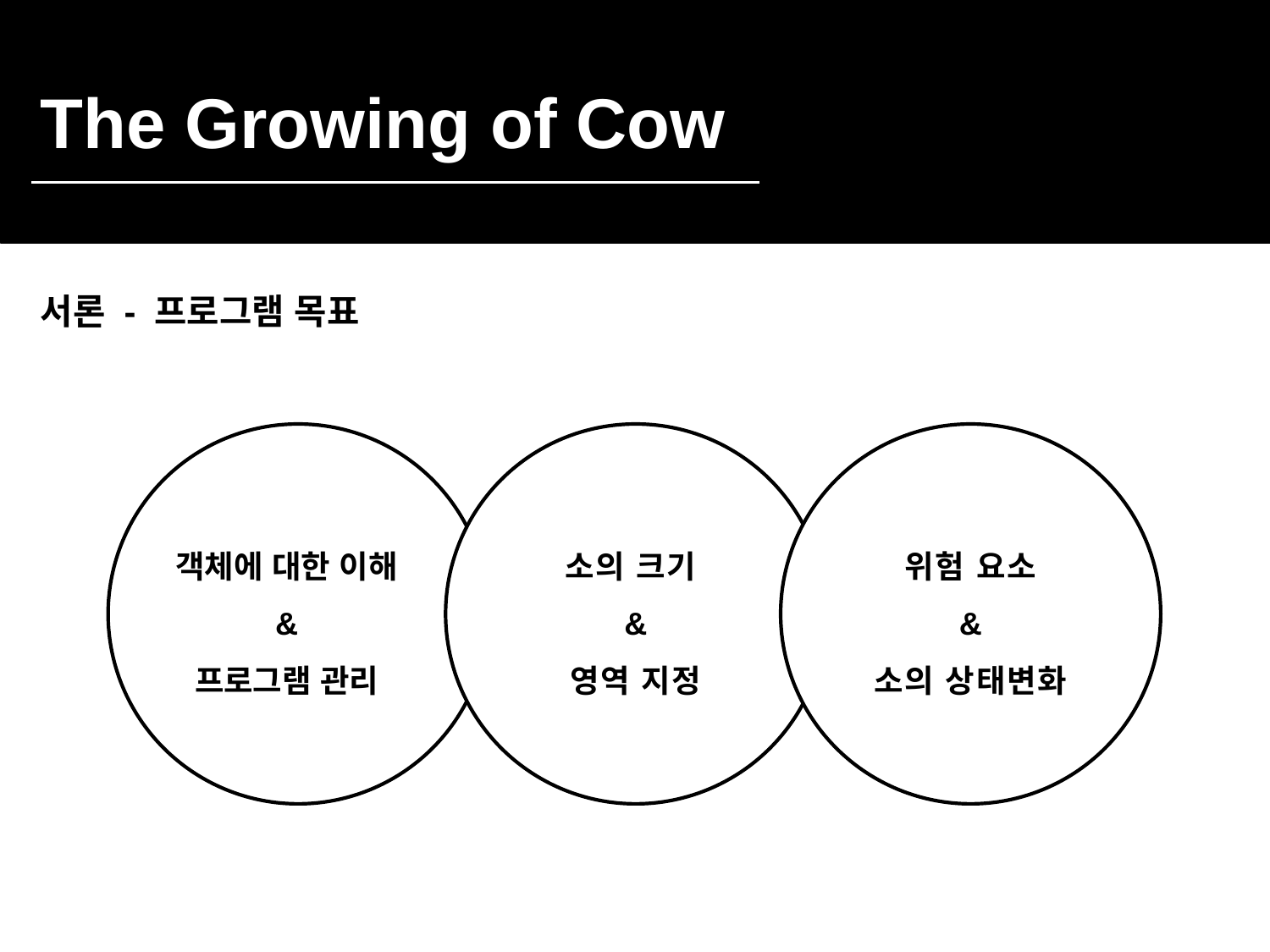

The Growing of Cow

서론 - 프로그램 목표

객체에 대한 이해
&
프로그램 관리
소의 크기
&
영역 지정

위험 요소
&
소의 상태변화